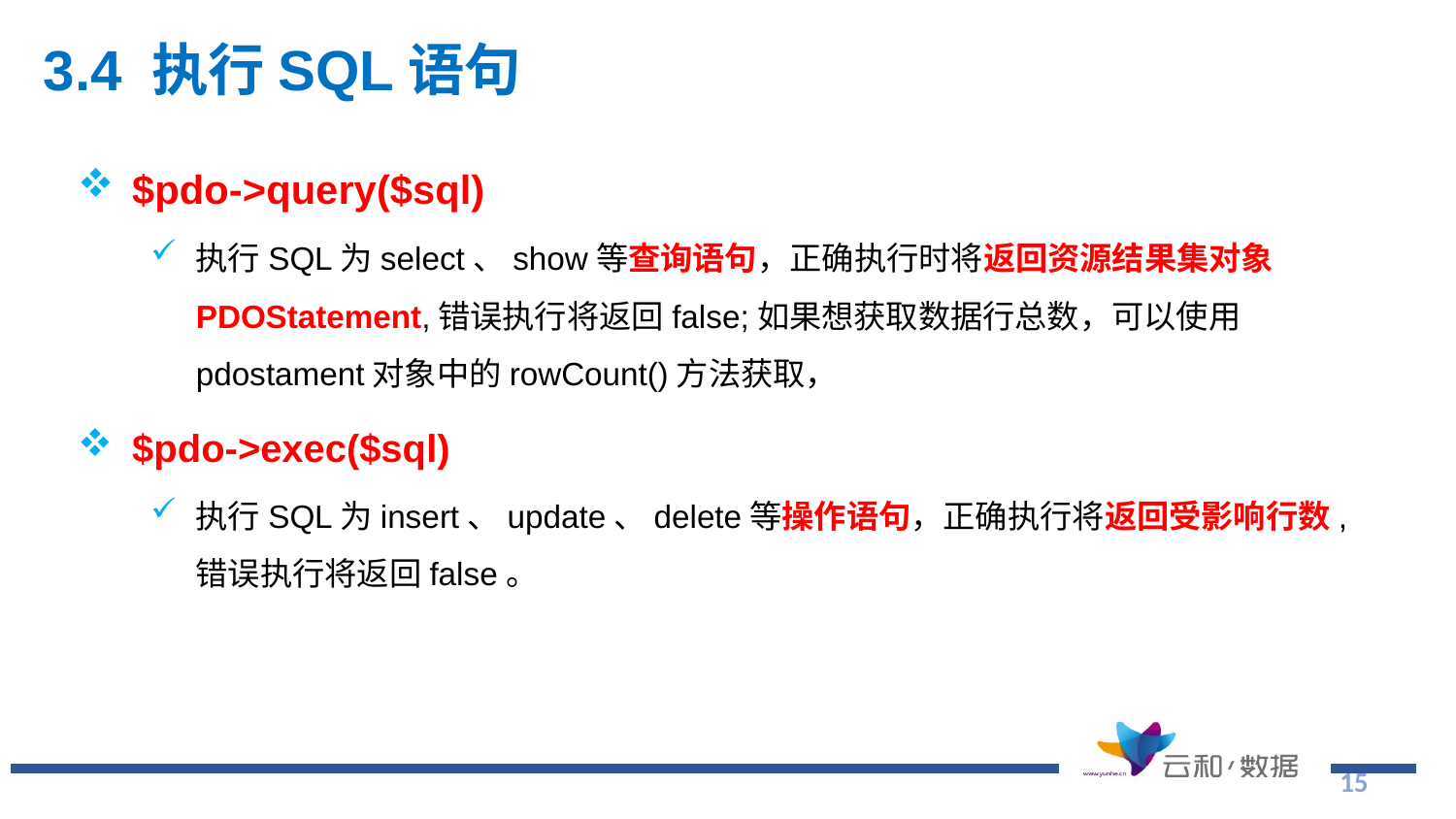

# 3.4 执行SQL语句

$pdo->query($sql)
执行SQL为select、show等查询语句，正确执行时将返回资源结果集对象PDOStatement,错误执行将返回false;如果想获取数据行总数，可以使用pdostament对象中的rowCount()方法获取，
$pdo->exec($sql)
执行SQL为insert、update、delete等操作语句，正确执行将返回受影响行数,错误执行将返回false。

15